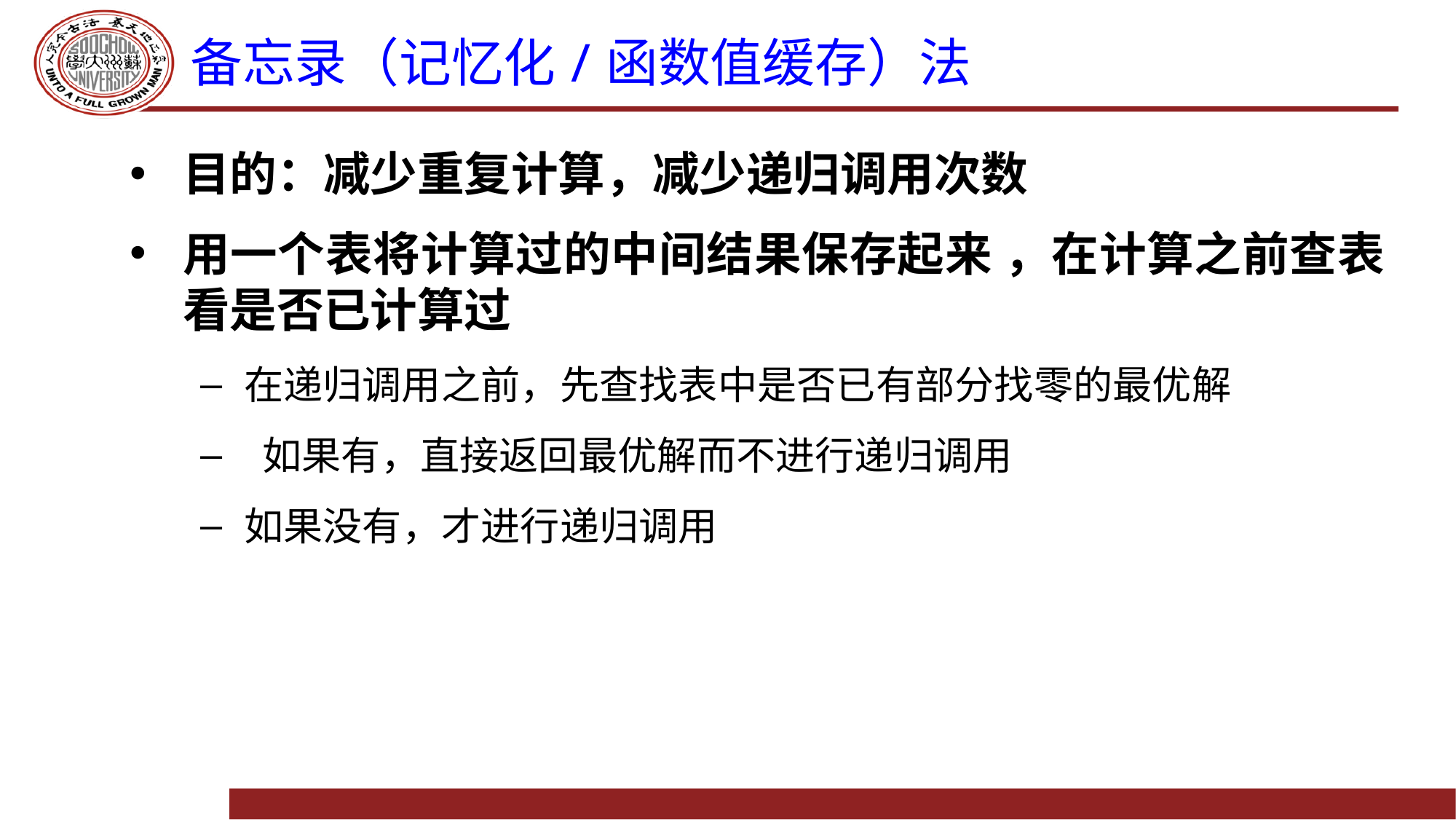

# 备忘录（记忆化/函数值缓存）法
目的：减少重复计算，减少递归调用次数
用一个表将计算过的中间结果保存起来 ，在计算之前查表看是否已计算过
在递归调用之前，先查找表中是否已有部分找零的最优解
 如果有，直接返回最优解而不进行递归调用
如果没有，才进行递归调用